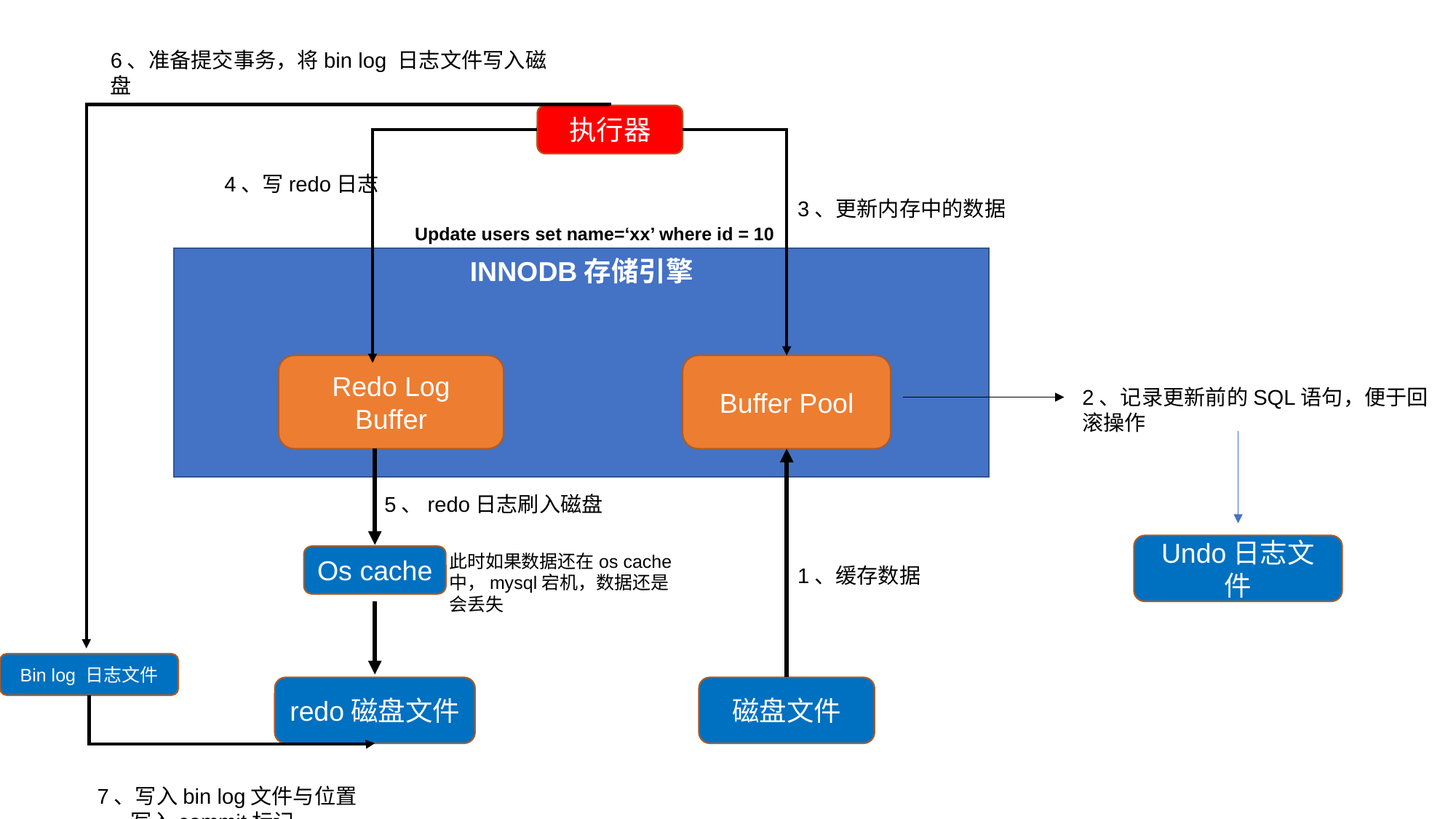

6、准备提交事务，将bin log 日志文件写入磁盘
执行器
4、写redo日志
3、更新内存中的数据
Update users set name=‘xx’ where id = 10
INNODB存储引擎
Redo Log Buffer
Buffer Pool
2、记录更新前的SQL语句，便于回滚操作
5、redo日志刷入磁盘
Undo日志文件
此时如果数据还在os cache中，mysql宕机，数据还是会丢失
Os cache
1、缓存数据
Bin log 日志文件
redo磁盘文件
磁盘文件
7、写入bin log文件与位置
      写入commit标记